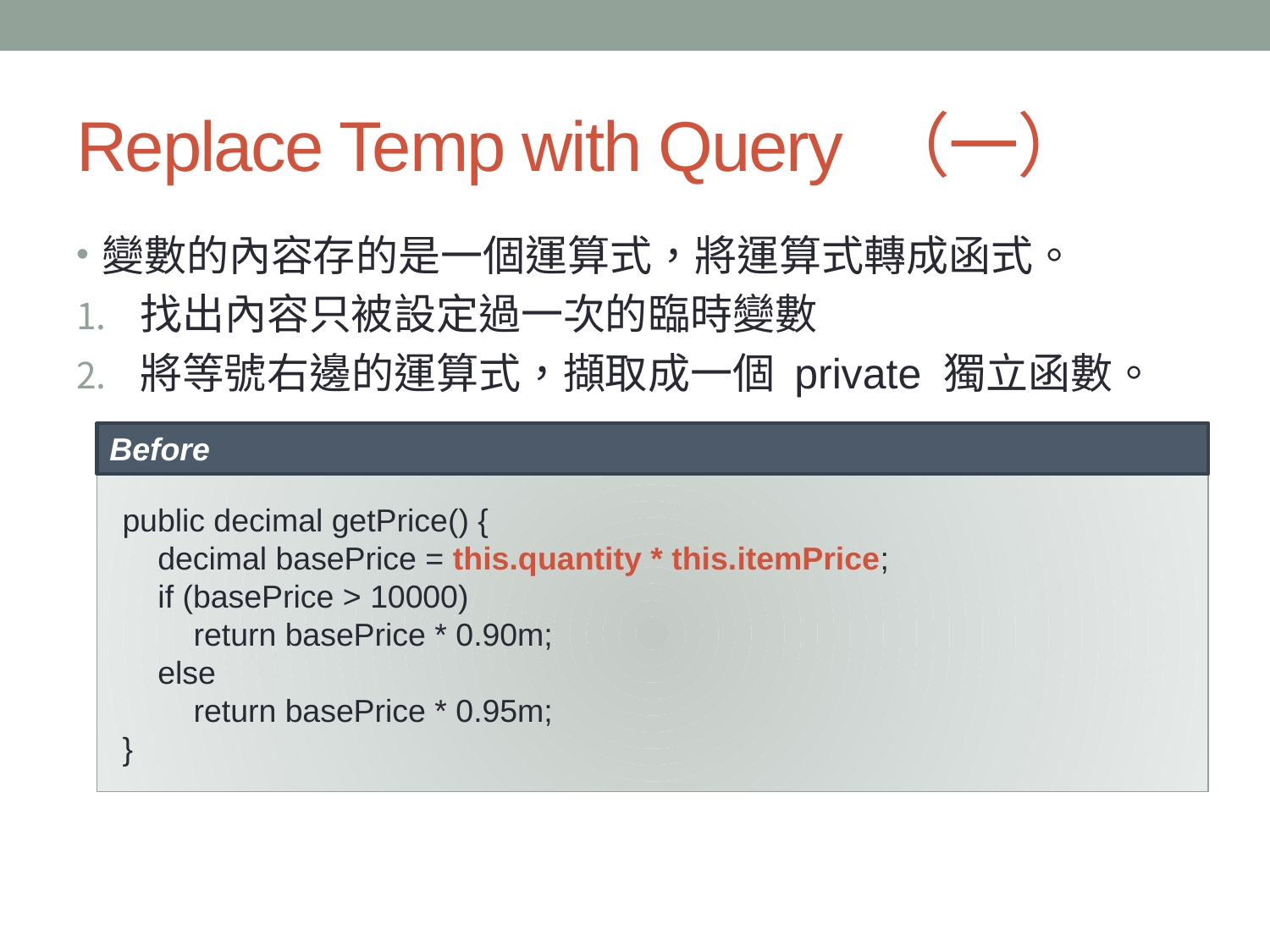

# Replace Temp with Query （一）
變數的內容存的是一個運算式，將運算式轉成函式。
找出內容只被設定過一次的臨時變數
將等號右邊的運算式，擷取成一個 private 獨立函數。
Before
public decimal getPrice() {
    decimal basePrice = this.quantity * this.itemPrice;
    if (basePrice > 10000)
        return basePrice * 0.90m;
    else
        return basePrice * 0.95m;
}